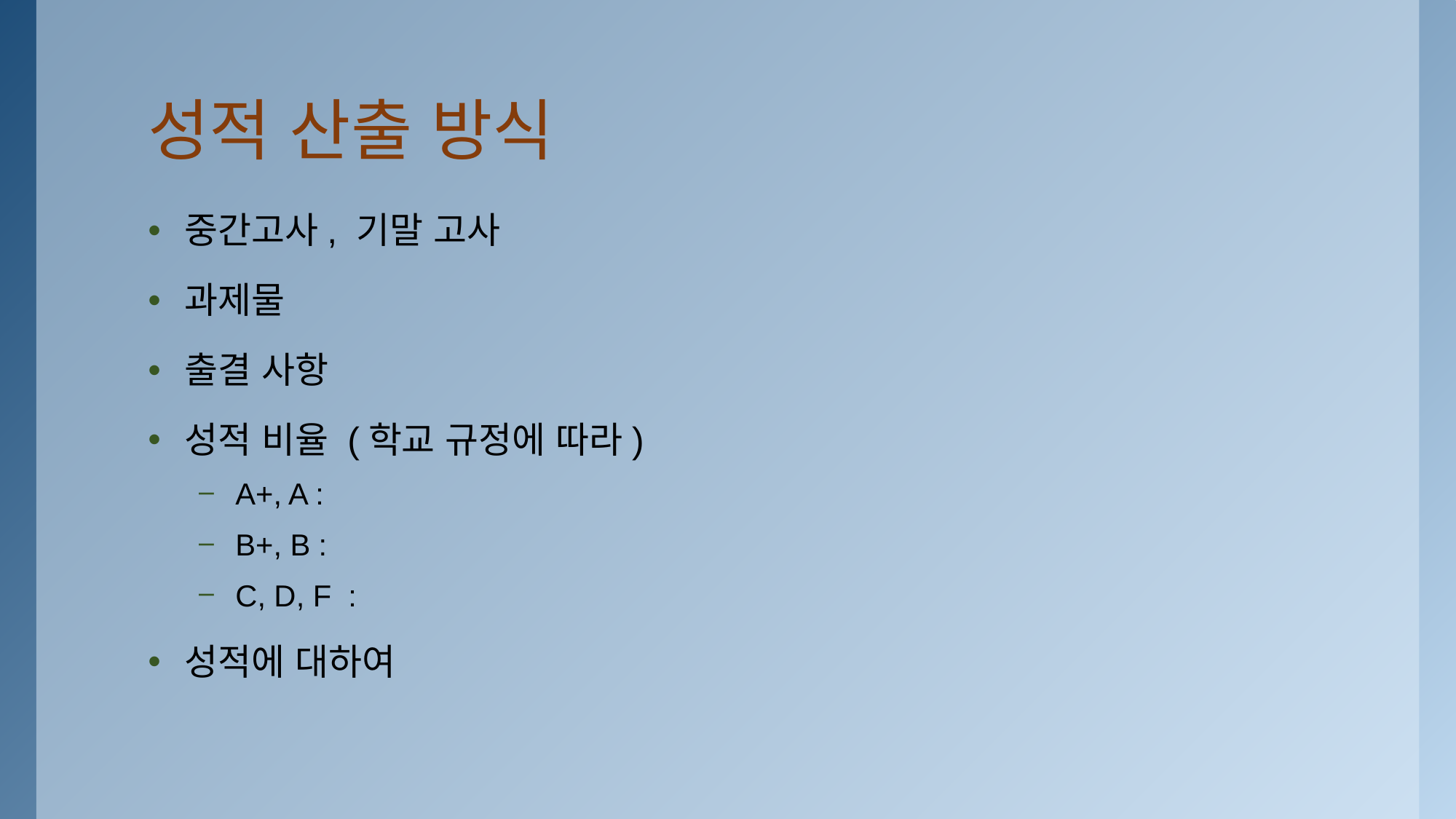

# 성적 산출 방식
중간고사, 기말 고사
과제물
출결 사항
성적 비율 (학교 규정에 따라)
A+, A :
B+, B :
C, D, F  :
성적에 대하여